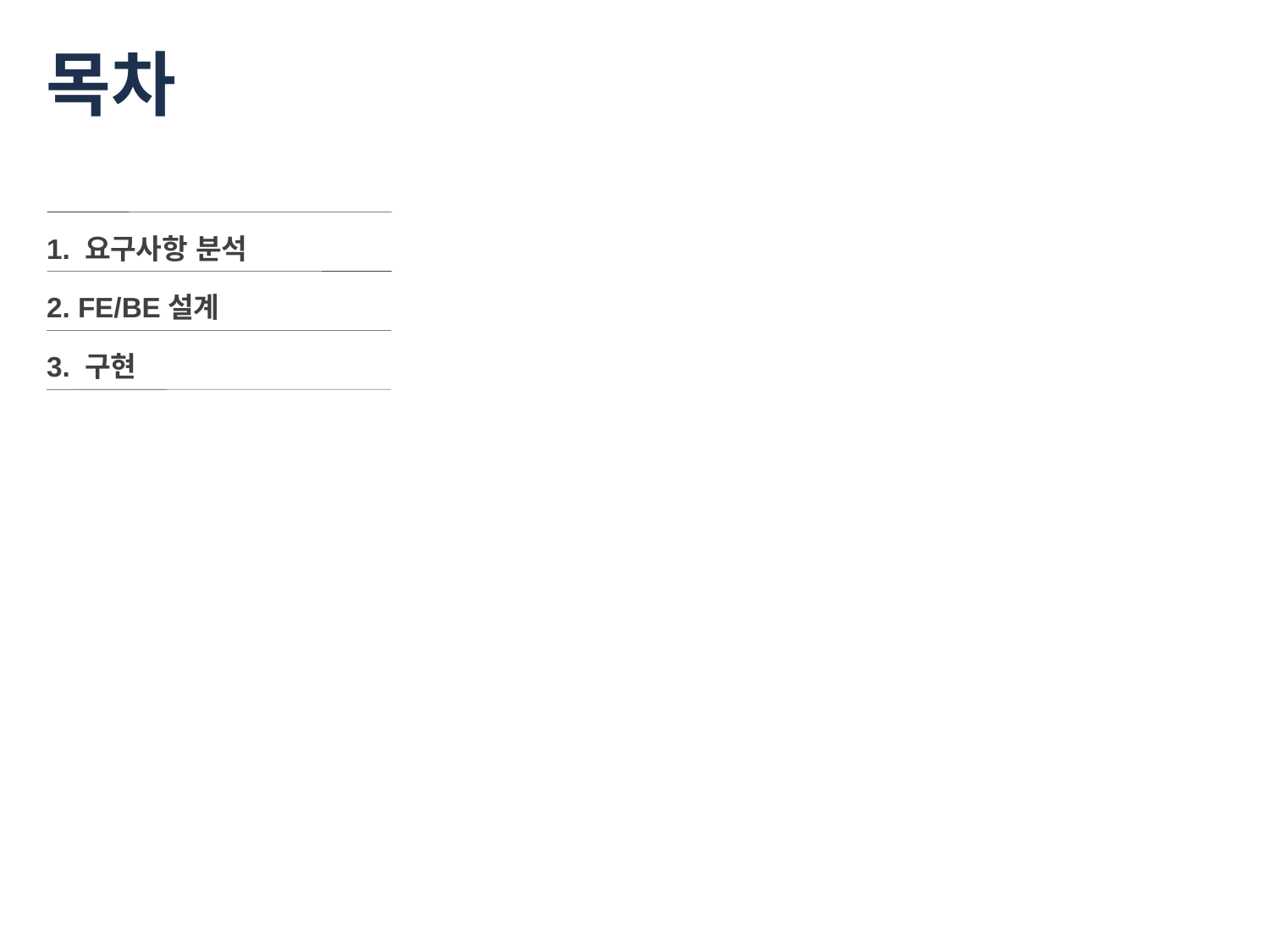

# 목차
1. 요구사항 분석
2. FE/BE설계
3. 구현